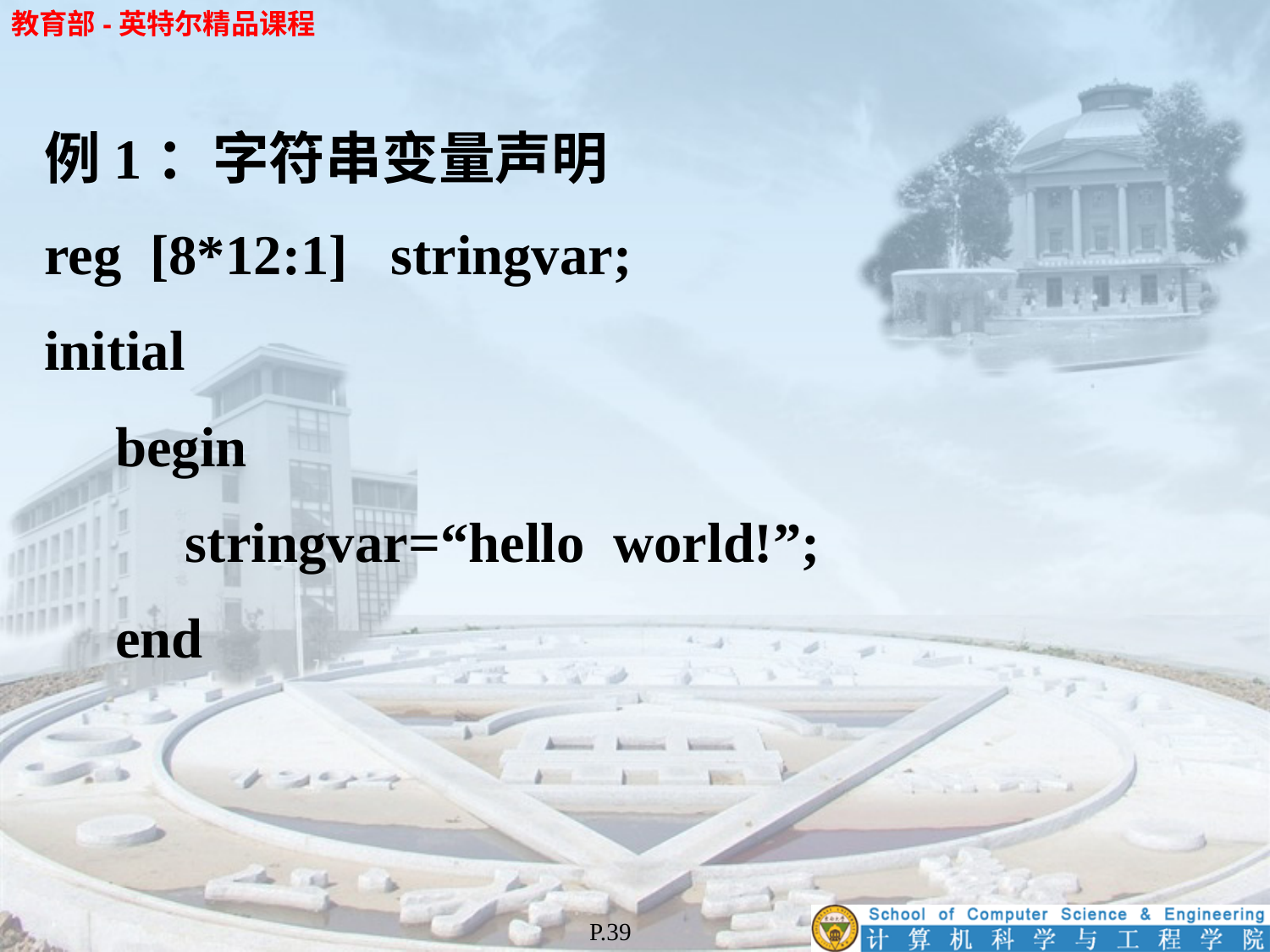

例1：字符串变量声明
reg  [8*12:1]   stringvar;
initial
     begin
	 stringvar=“hello  world!”;
     end
P.39